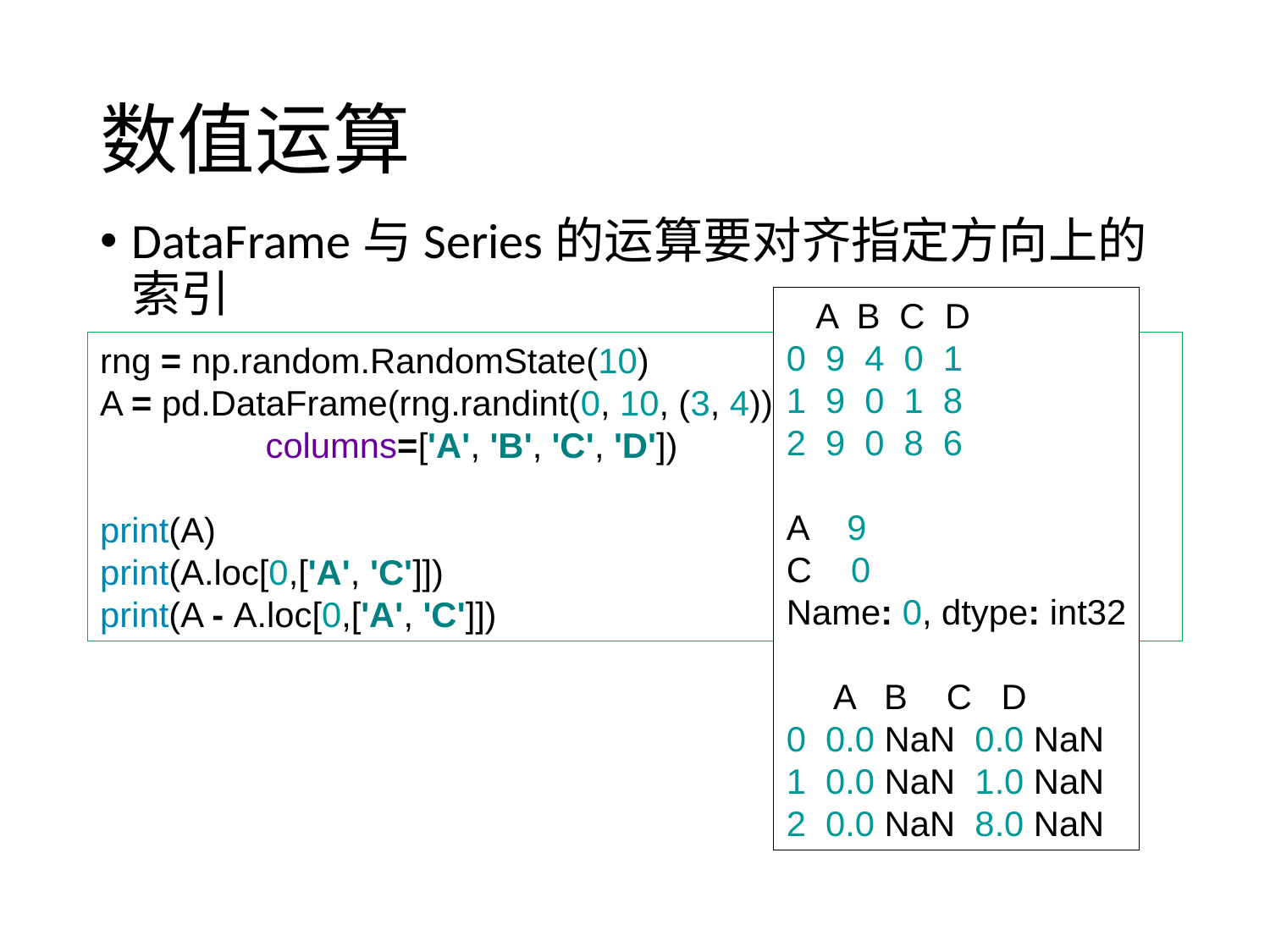

# 数值运算
DataFrame与Series的运算要对齐指定方向上的索引
   A  B  C  D
0  9  4  0  1
1  9  0  1  8
2  9  0  8  6
A    9
C    0
Name: 0, dtype: int32
     A   B    C   D
0  0.0 NaN  0.0 NaN
1  0.0 NaN  1.0 NaN
2  0.0 NaN  8.0 NaN
rng = np.random.RandomState(10)
A = pd.DataFrame(rng.randint(0, 10, (3, 4)),
                 columns=['A', 'B', 'C', 'D'])
print(A)
print(A.loc[0,['A', 'C']])
print(A - A.loc[0,['A', 'C']])
40